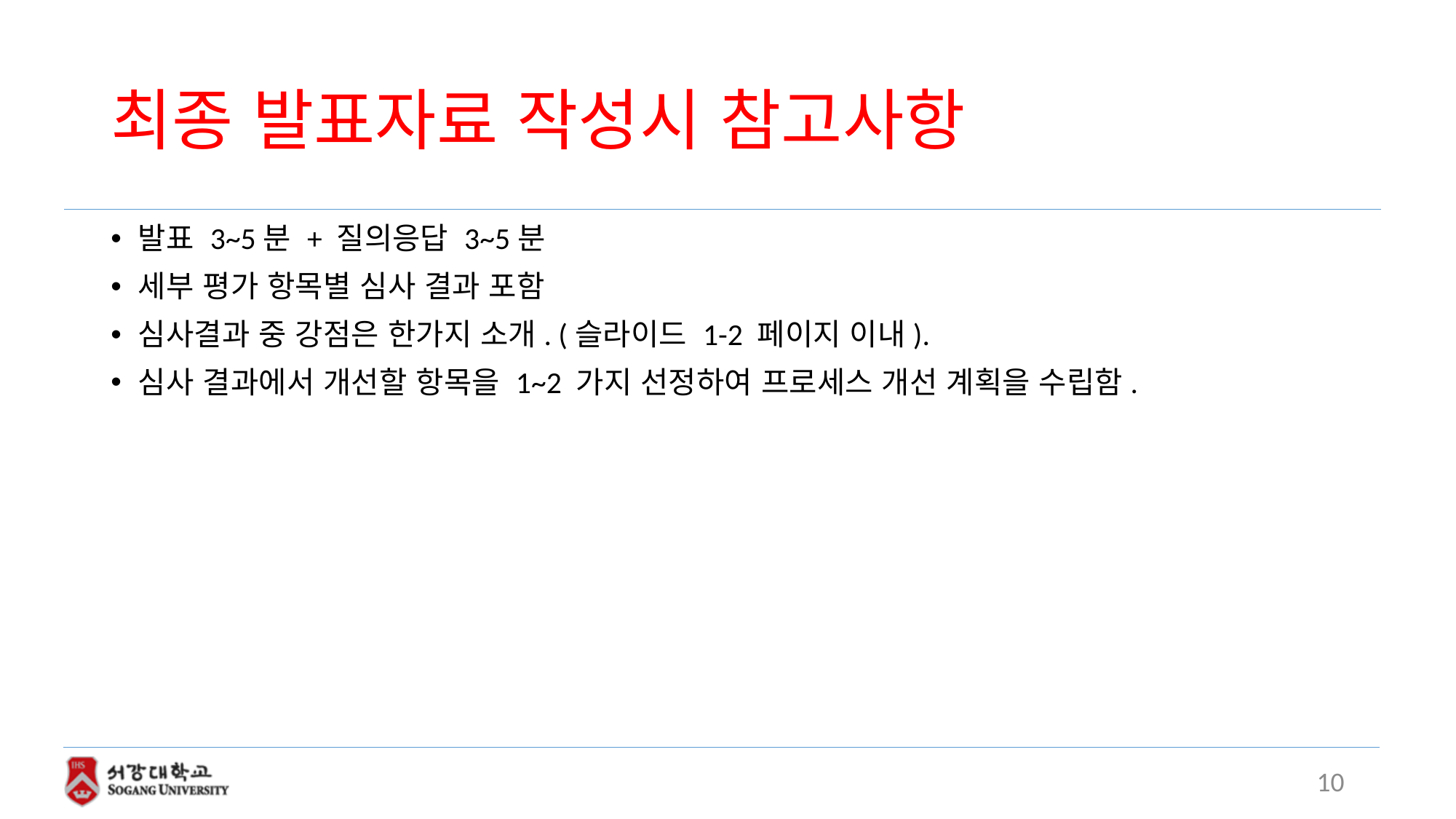

# 최종 발표자료 작성시 참고사항
발표 3~5분 + 질의응답 3~5분
세부 평가 항목별 심사 결과 포함
심사결과 중 강점은 한가지 소개. (슬라이드 1-2 페이지 이내).
심사 결과에서 개선할 항목을 1~2 가지 선정하여 프로세스 개선 계획을 수립함.
10